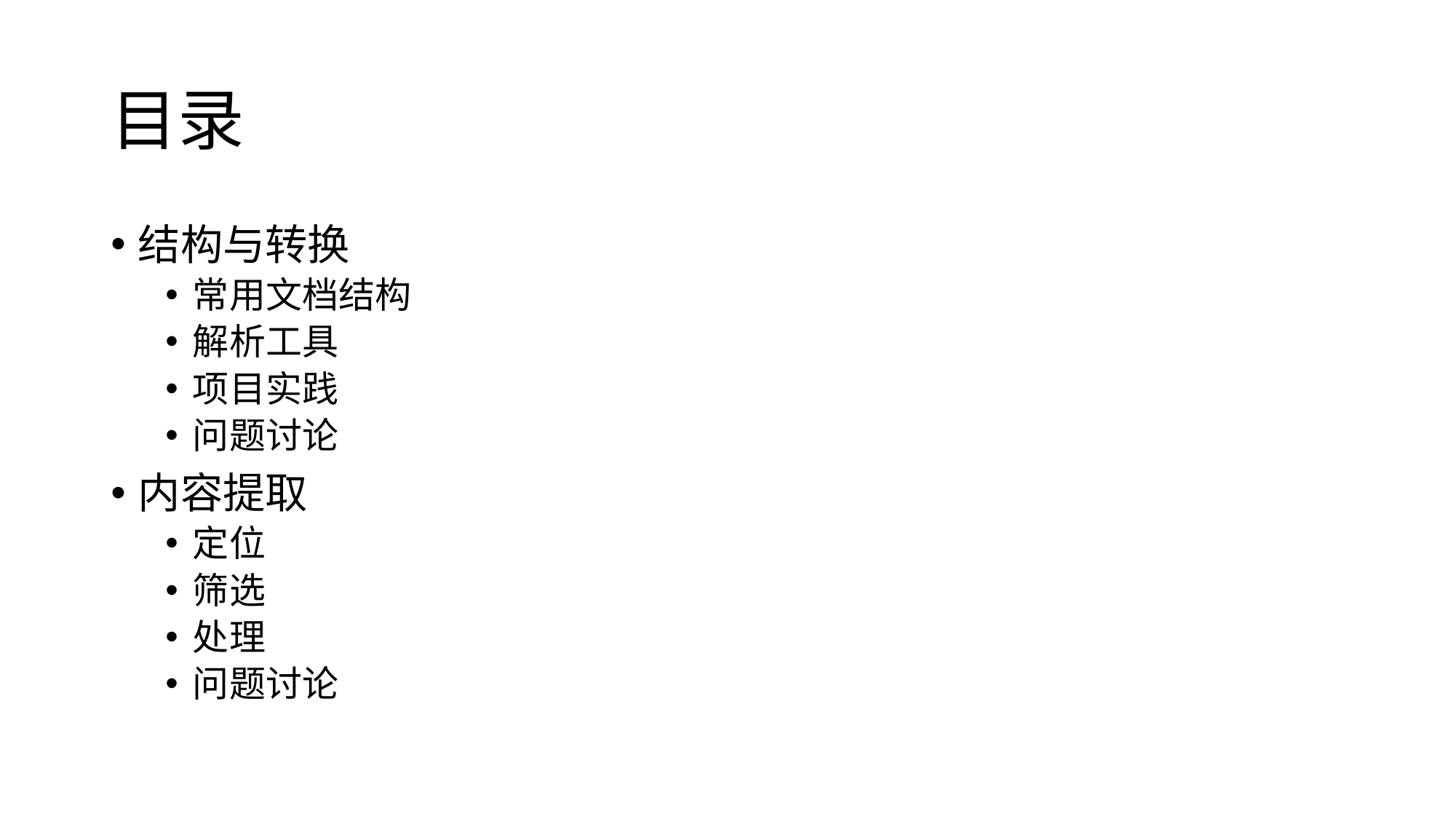

# 目录
结构与转换
常用文档结构
解析工具
项目实践
问题讨论
内容提取
定位
筛选
处理
问题讨论